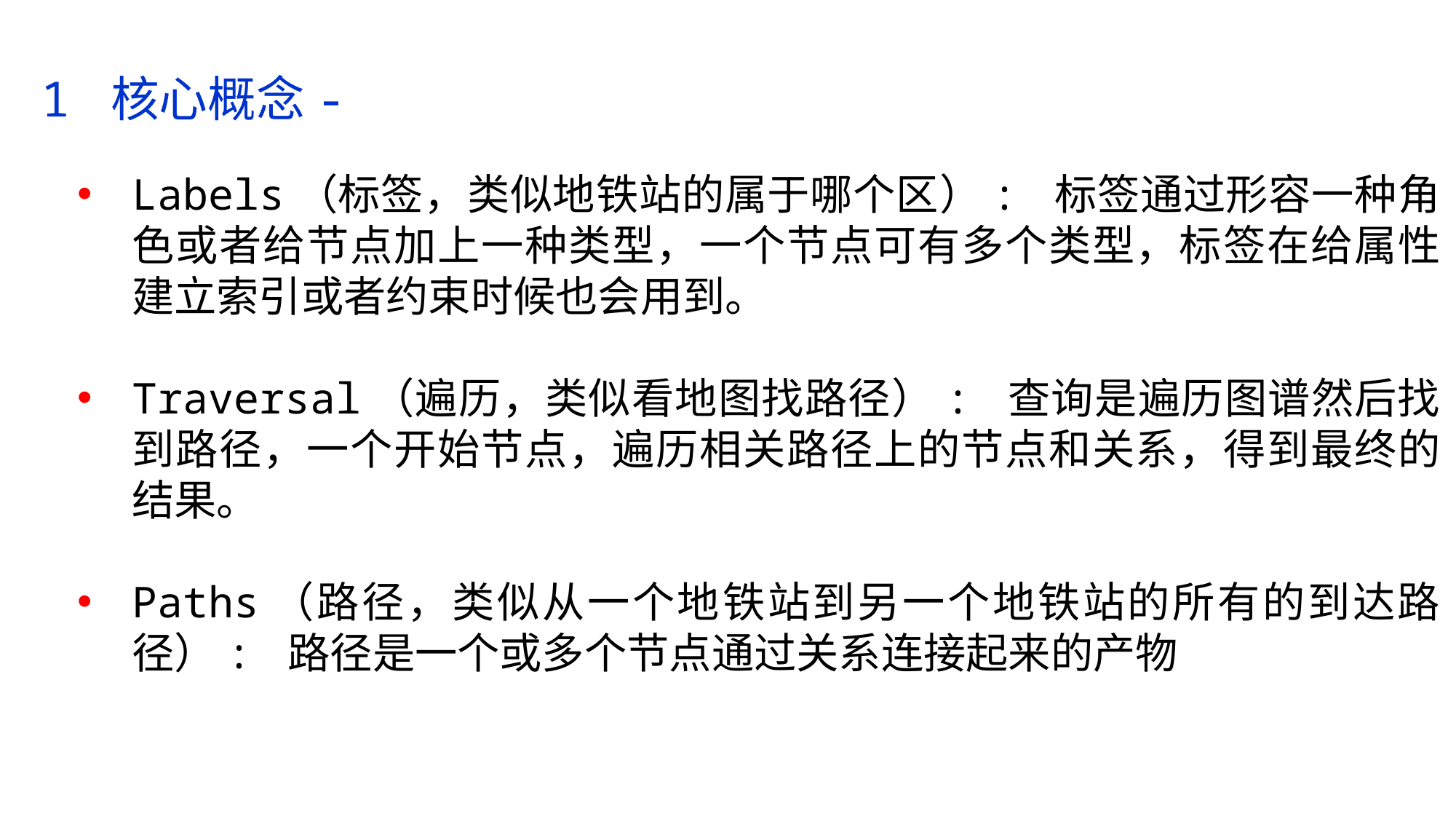

1 核心概念-
Labels（标签，类似地铁站的属于哪个区）: 标签通过形容一种角色或者给节点加上一种类型，一个节点可有多个类型，标签在给属性建立索引或者约束时候也会用到。

Traversal（遍历，类似看地图找路径）: 查询是遍历图谱然后找到路径，一个开始节点，遍历相关路径上的节点和关系，得到最终的结果。

Paths（路径，类似从一个地铁站到另一个地铁站的所有的到达路径）: 路径是一个或多个节点通过关系连接起来的产物